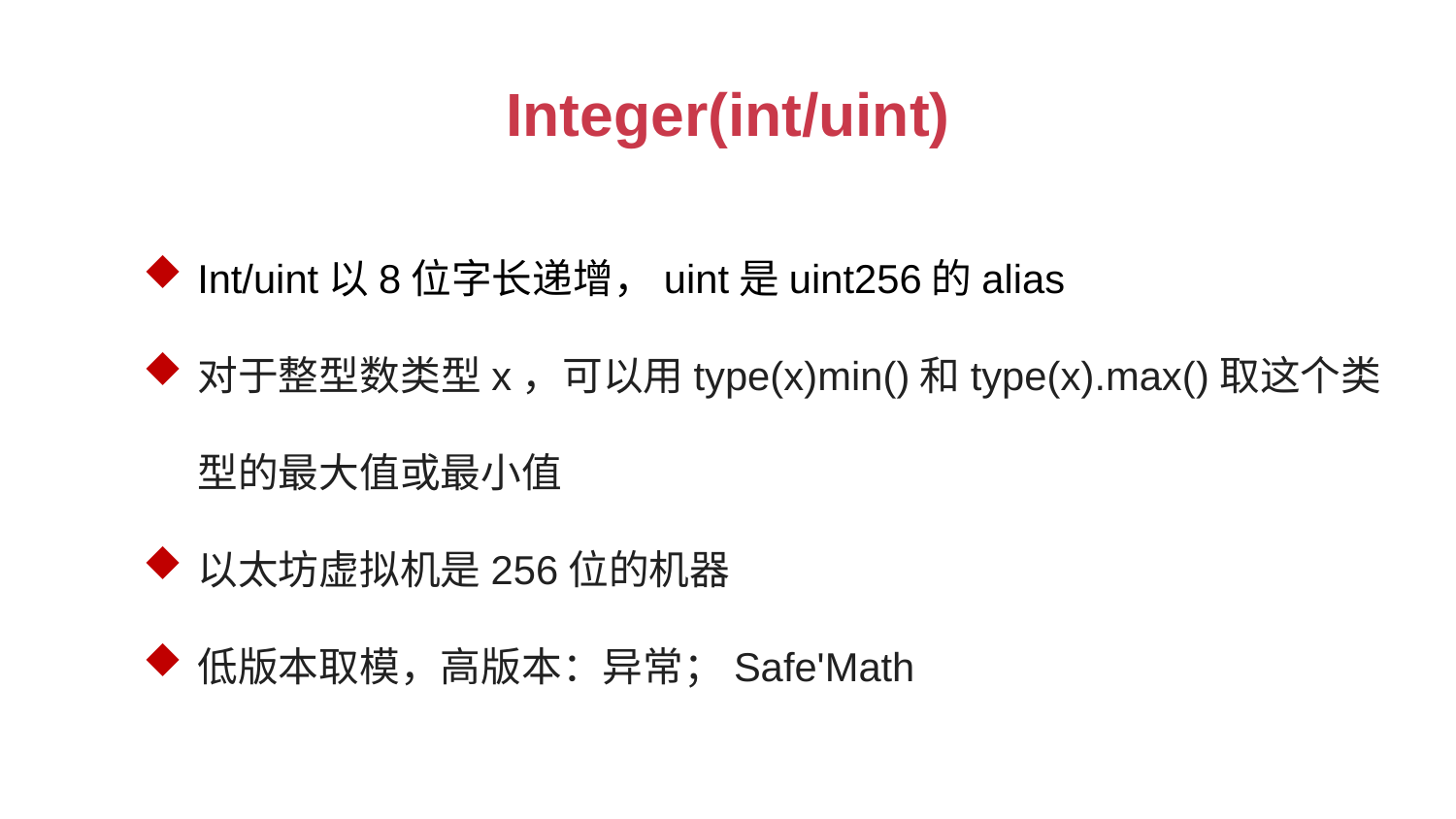

Integer(int/uint)
Int/uint以8位字长递增，uint是uint256的alias
对于整型数类型x，可以用type(x)min()和type(x).max()取这个类型的最大值或最小值
以太坊虚拟机是256位的机器
低版本取模，高版本：异常；Safe'Math